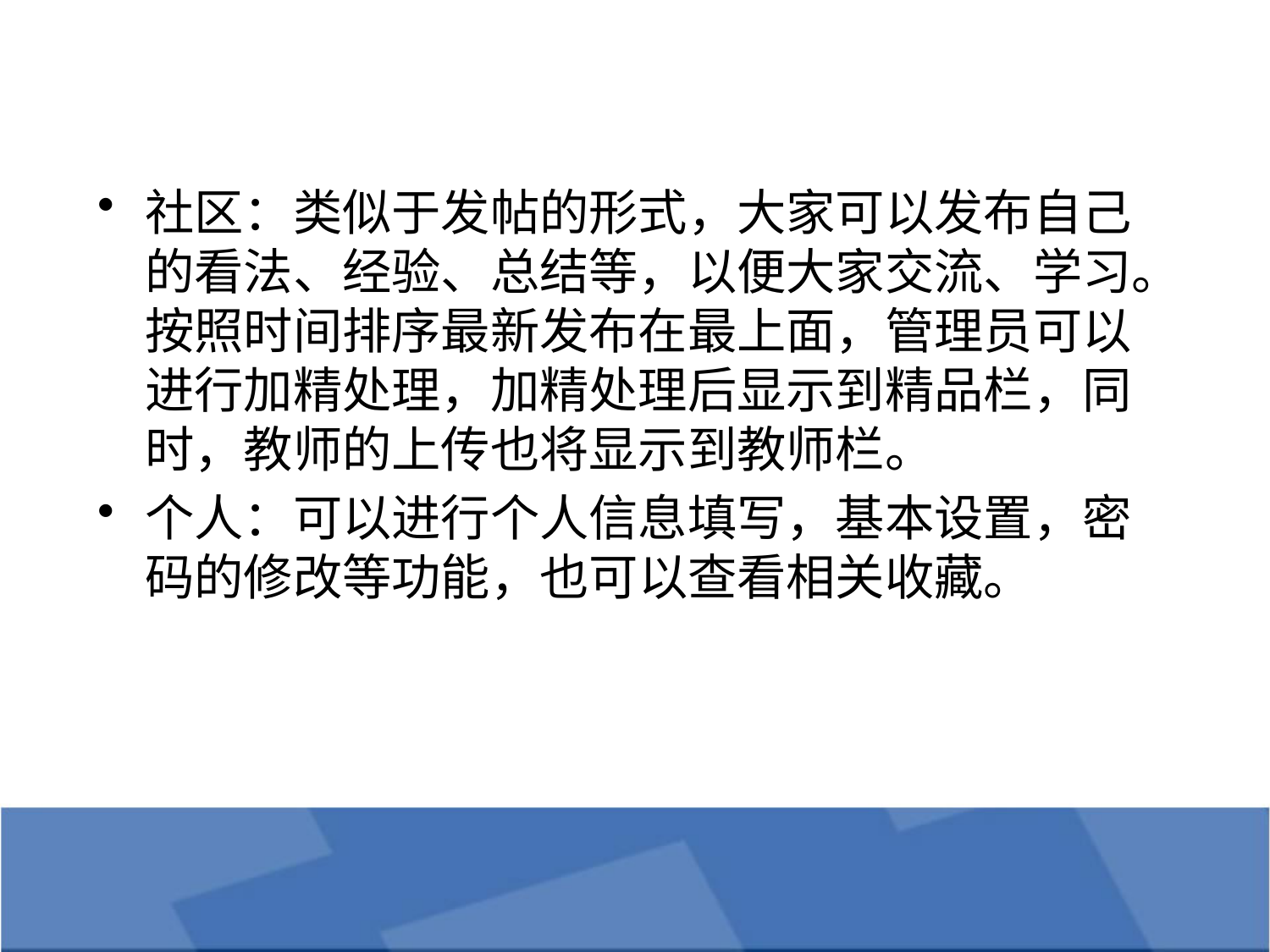

社区：类似于发帖的形式，大家可以发布自己的看法、经验、总结等，以便大家交流、学习。按照时间排序最新发布在最上面，管理员可以进行加精处理，加精处理后显示到精品栏，同时，教师的上传也将显示到教师栏。
个人：可以进行个人信息填写，基本设置，密码的修改等功能，也可以查看相关收藏。